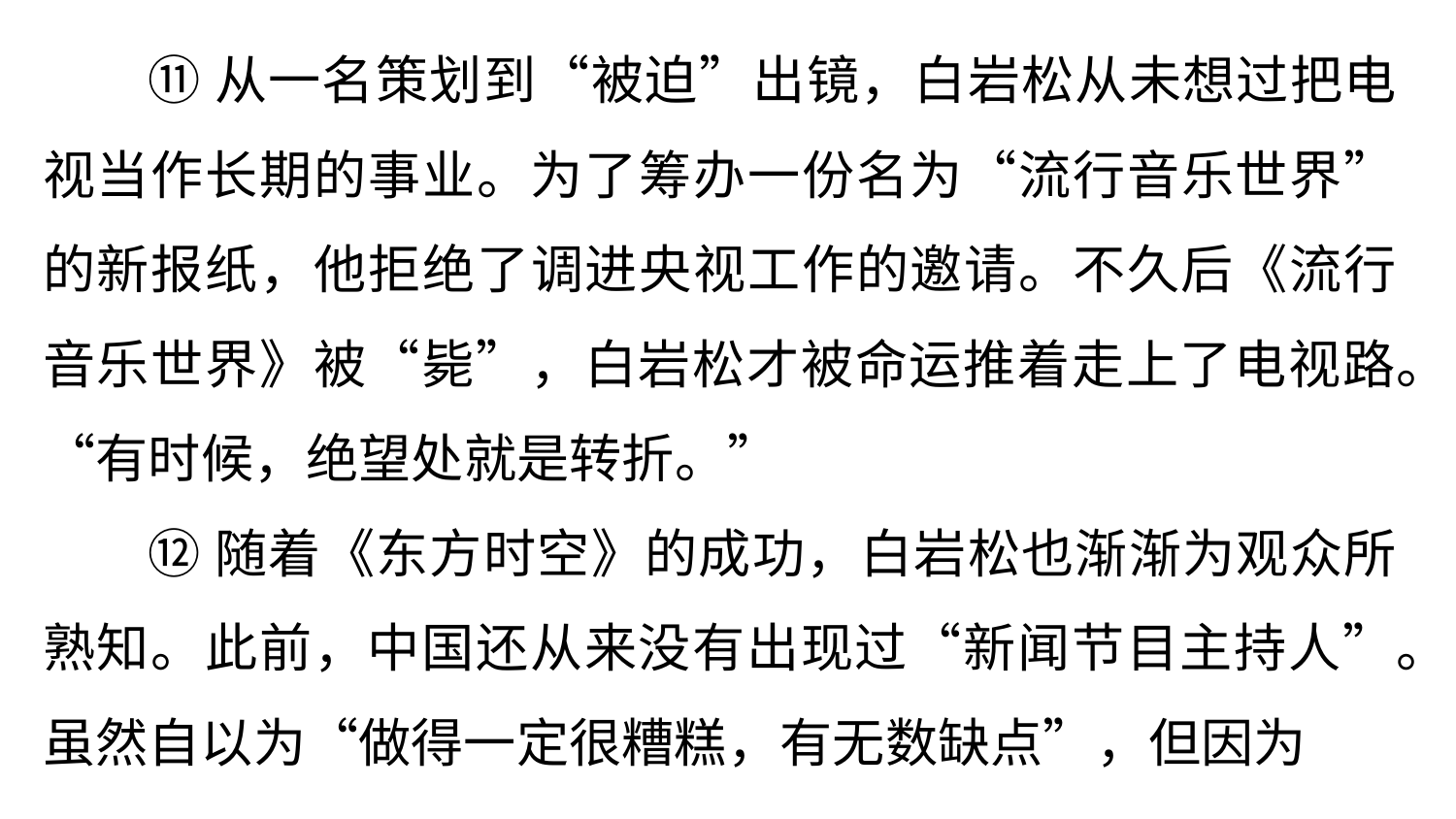

⑪从一名策划到“被迫”出镜，白岩松从未想过把电视当作长期的事业。为了筹办一份名为“流行音乐世界”的新报纸，他拒绝了调进央视工作的邀请。不久后《流行音乐世界》被“毙”，白岩松才被命运推着走上了电视路。“有时候，绝望处就是转折。”
        ⑫随着《东方时空》的成功，白岩松也渐渐为观众所熟知。此前，中国还从来没有出现过“新闻节目主持人”。虽然自以为“做得一定很糟糕，有无数缺点”，但因为